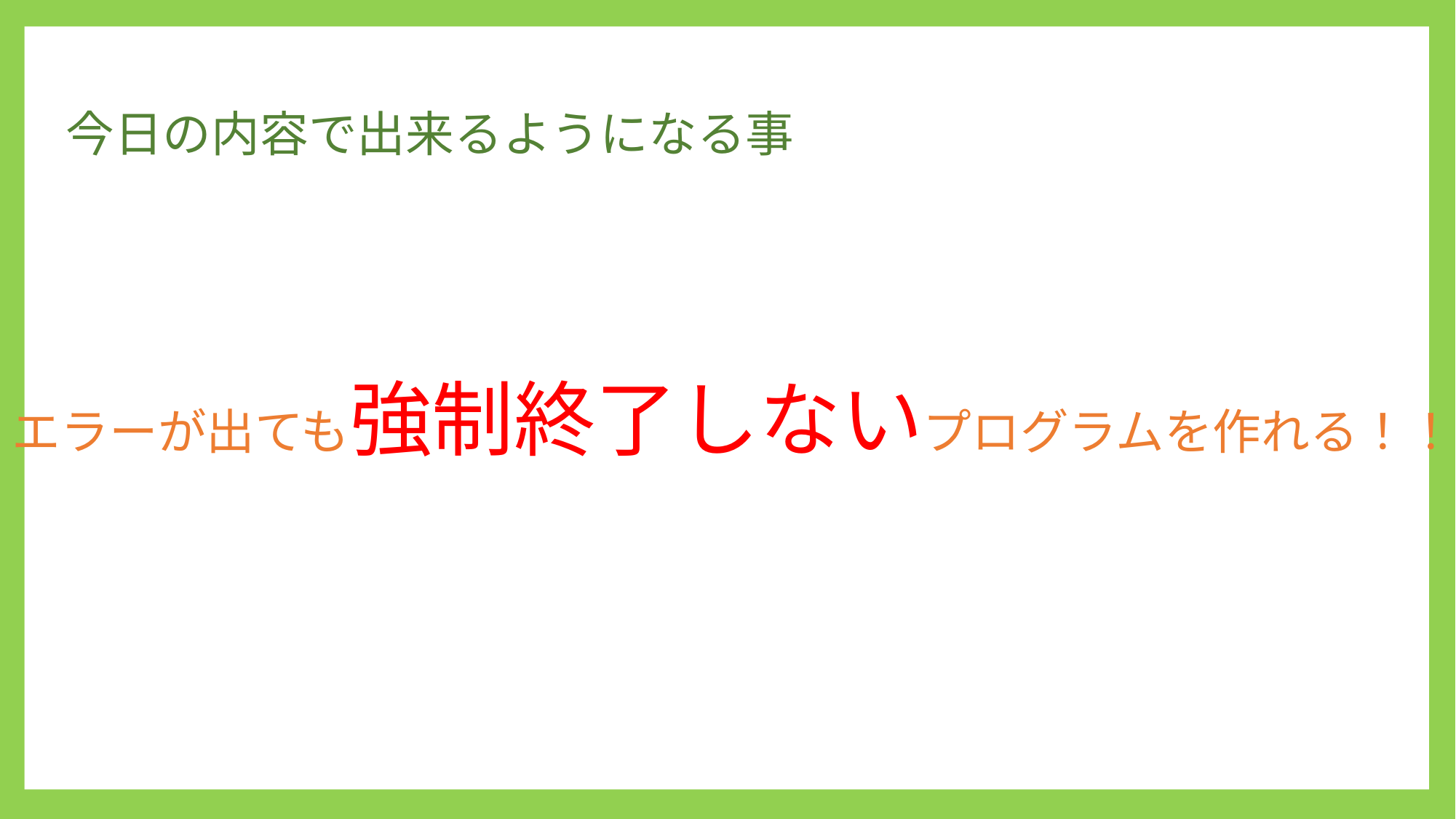

今日の内容で出来るようになる事
エラーが出ても強制終了しないプログラムを作れる！！